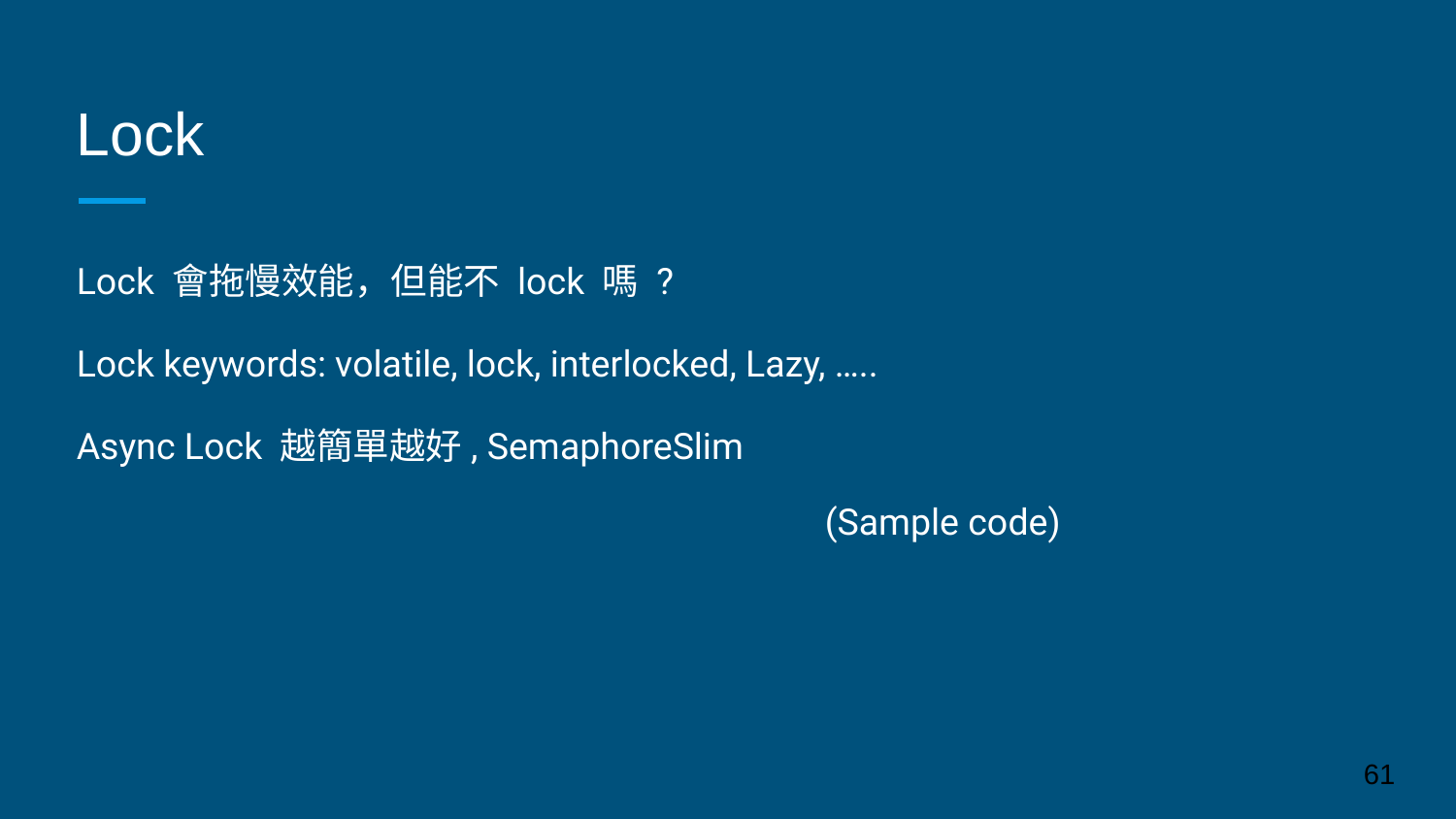

# Lock
Lock 會拖慢效能，但能不 lock 嗎 ?
Lock keywords: volatile, lock, interlocked, Lazy, …..
Async Lock 越簡單越好, SemaphoreSlim
(Sample code)

61